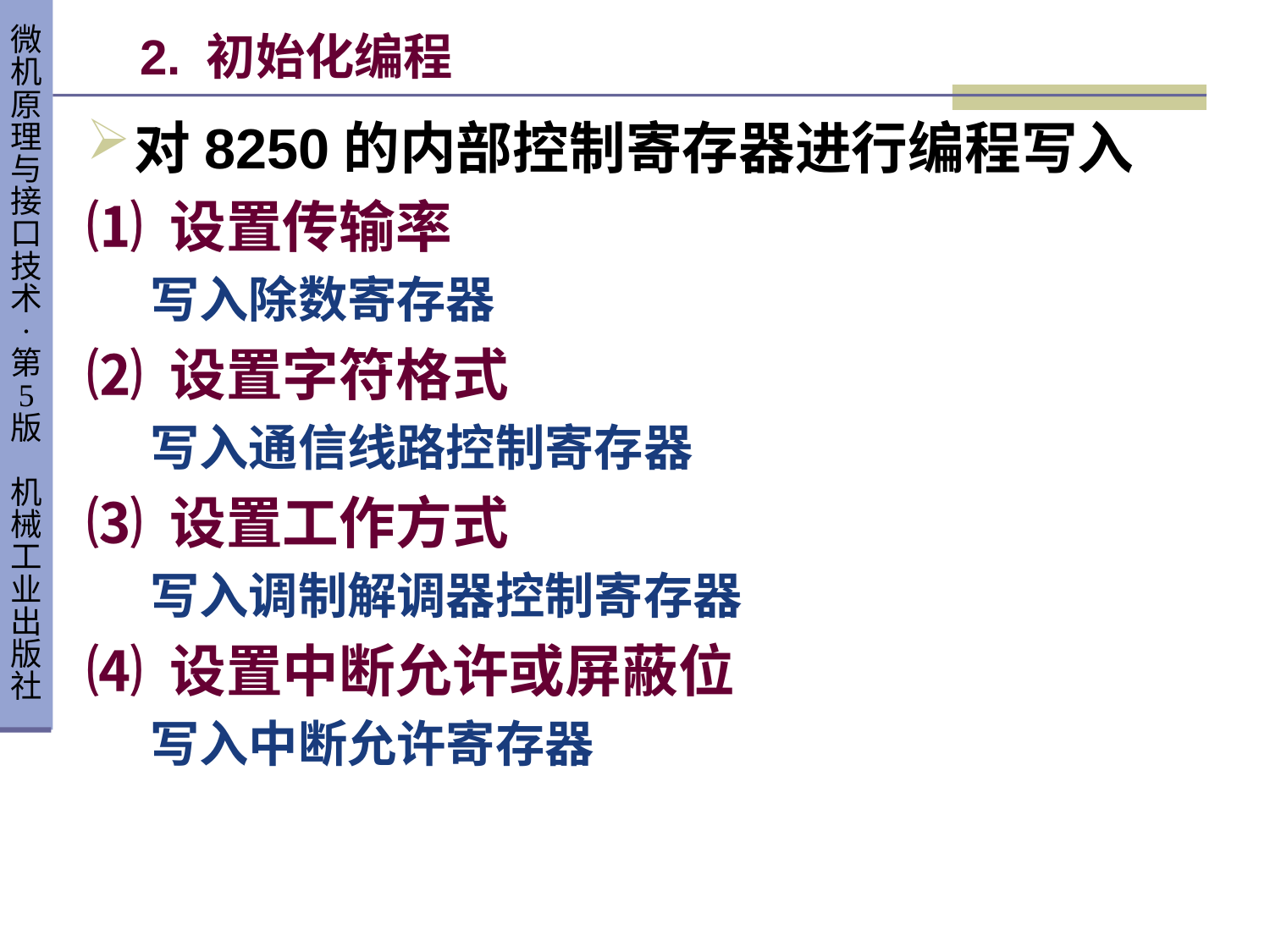

# 2. 初始化编程
对8250的内部控制寄存器进行编程写入
⑴ 设置传输率
写入除数寄存器
⑵ 设置字符格式
写入通信线路控制寄存器
⑶ 设置工作方式
写入调制解调器控制寄存器
⑷ 设置中断允许或屏蔽位
写入中断允许寄存器